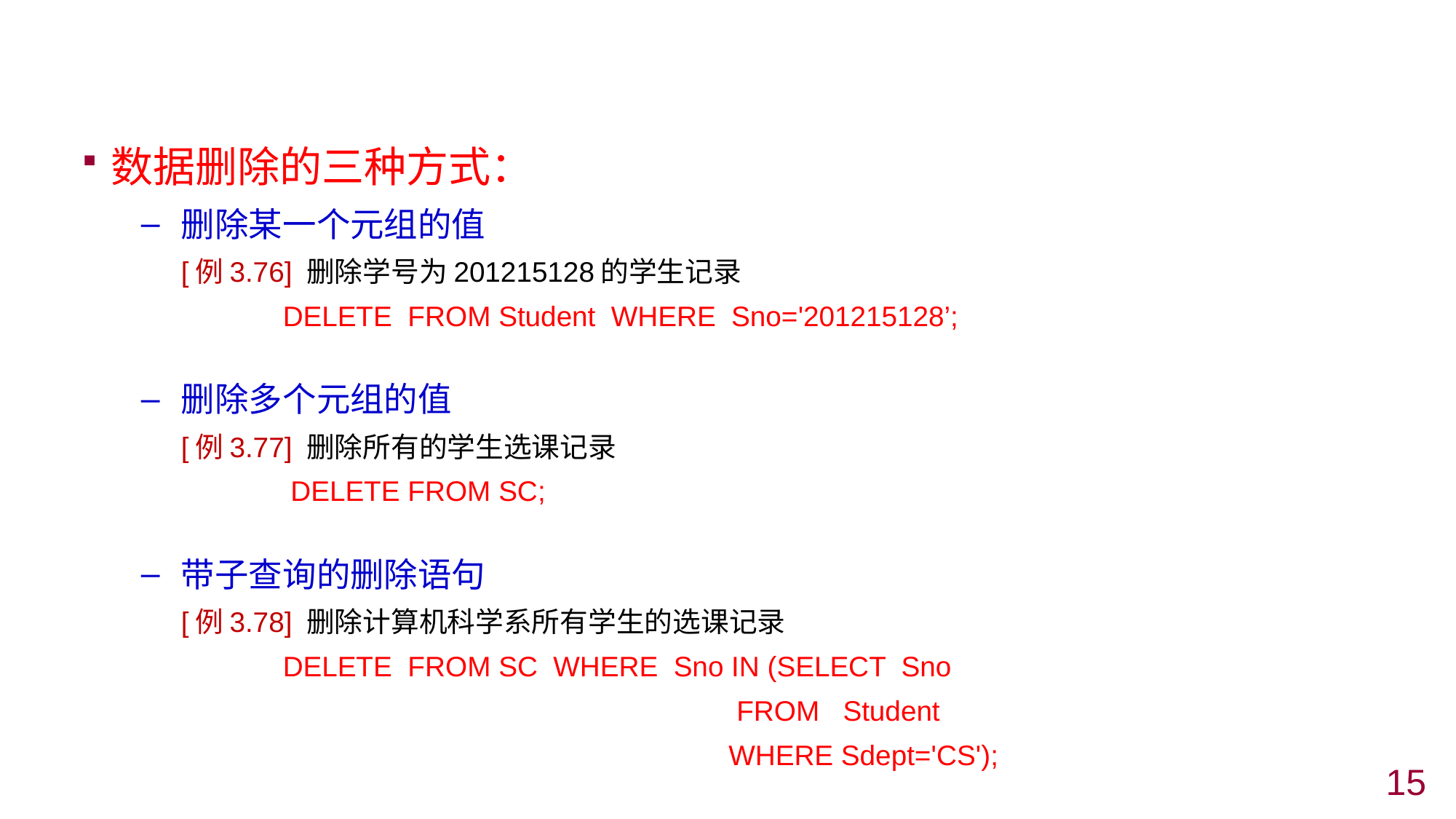

#
数据删除的三种方式：
删除某一个元组的值
[例3.76] 删除学号为201215128的学生记录
             DELETE  FROM Student  WHERE  Sno='201215128’;

删除多个元组的值
[例3.77] 删除所有的学生选课记录
              DELETE FROM SC;

带子查询的删除语句
[例3.78] 删除计算机科学系所有学生的选课记录
             DELETE  FROM SC  WHERE  Sno IN (SELECT  Sno
                                                                       FROM   Student
                                                                      WHERE Sdept='CS');

15